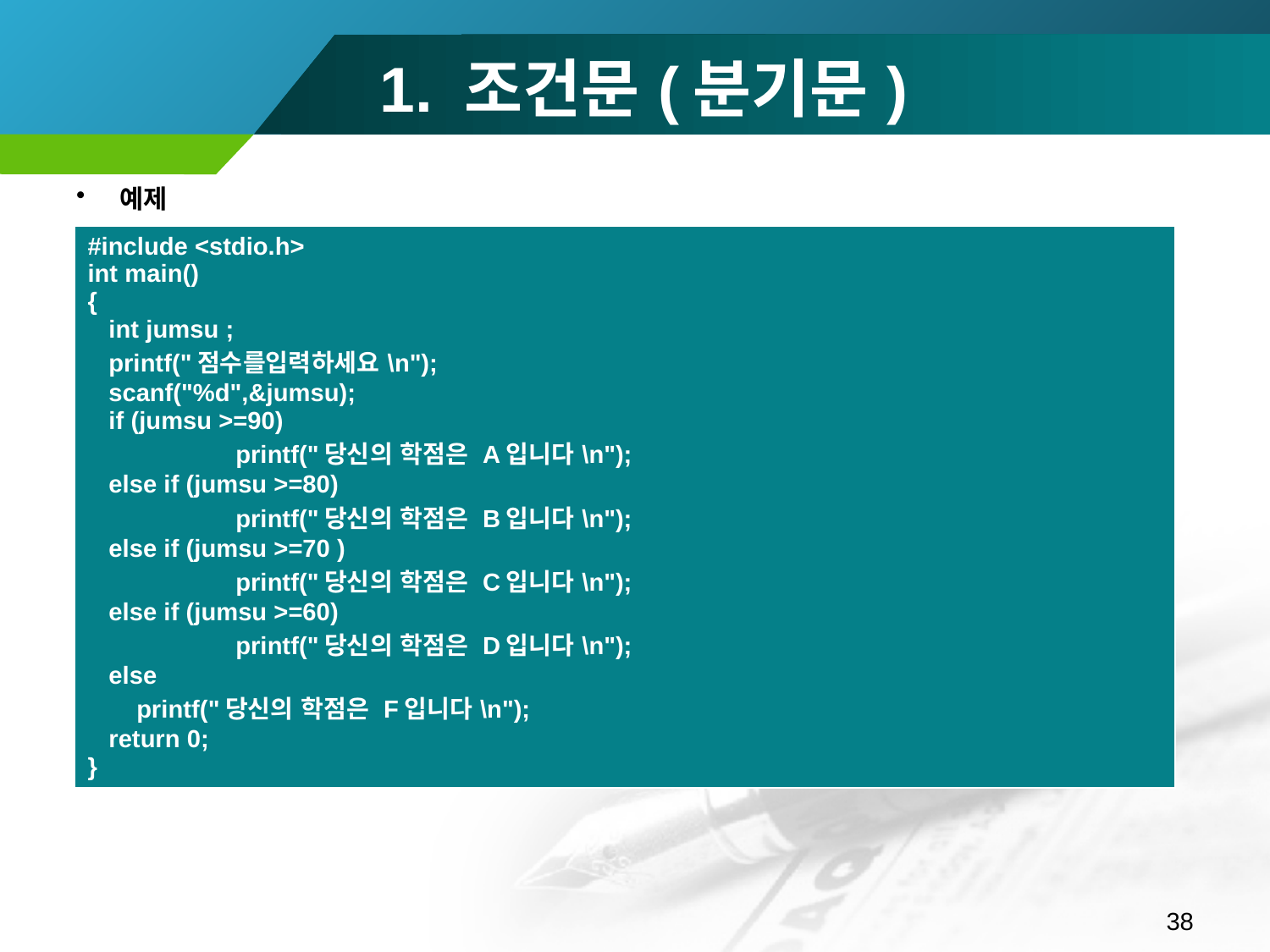

# 1. 조건문(분기문)
예제
| #include <stdio.h> int main() { int jumsu ; printf("점수를입력하세요\n"); scanf("%d",&jumsu); if (jumsu >=90) printf("당신의 학점은 A입니다\n"); else if (jumsu >=80) printf("당신의 학점은 B입니다\n"); else if (jumsu >=70 ) printf("당신의 학점은 C입니다\n"); else if (jumsu >=60) printf("당신의 학점은 D입니다\n"); else printf("당신의 학점은 F입니다\n"); return 0; } |
| --- |
38